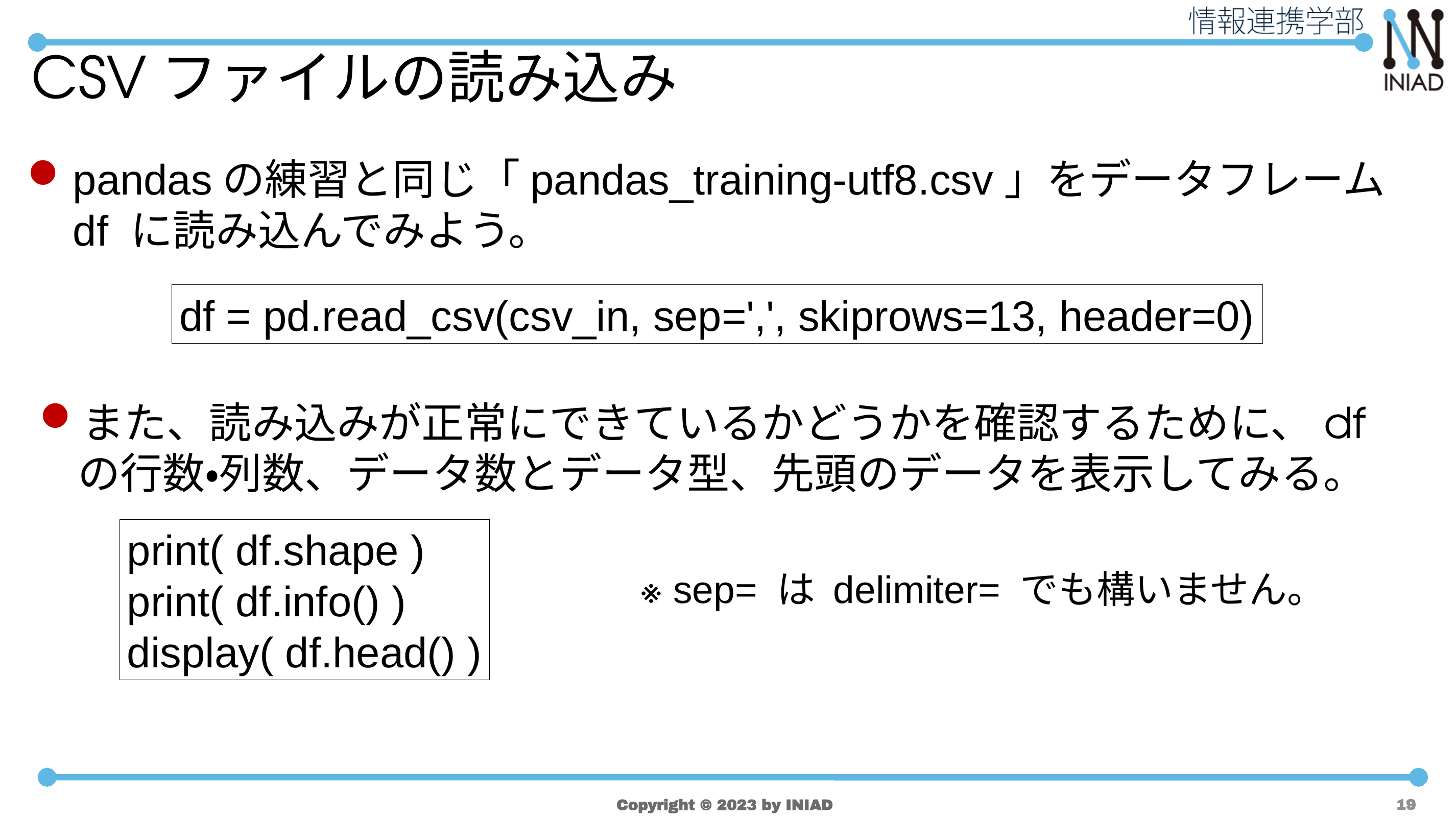

# CSVファイルの読み込み
pandasの練習と同じ「pandas_training-utf8.csv」をデータフレーム df に読み込んでみよう。
df = pd.read_csv(csv_in, sep=',', skiprows=13, header=0)
また、読み込みが正常にできているかどうかを確認するために、dfの行数・列数、データ数とデータ型、先頭のデータを表示してみる。
print( df.shape )
print( df.info() )
display( df.head() )
※ sep= は delimiter= でも構いません。
19
Copyright © 2023 by INIAD